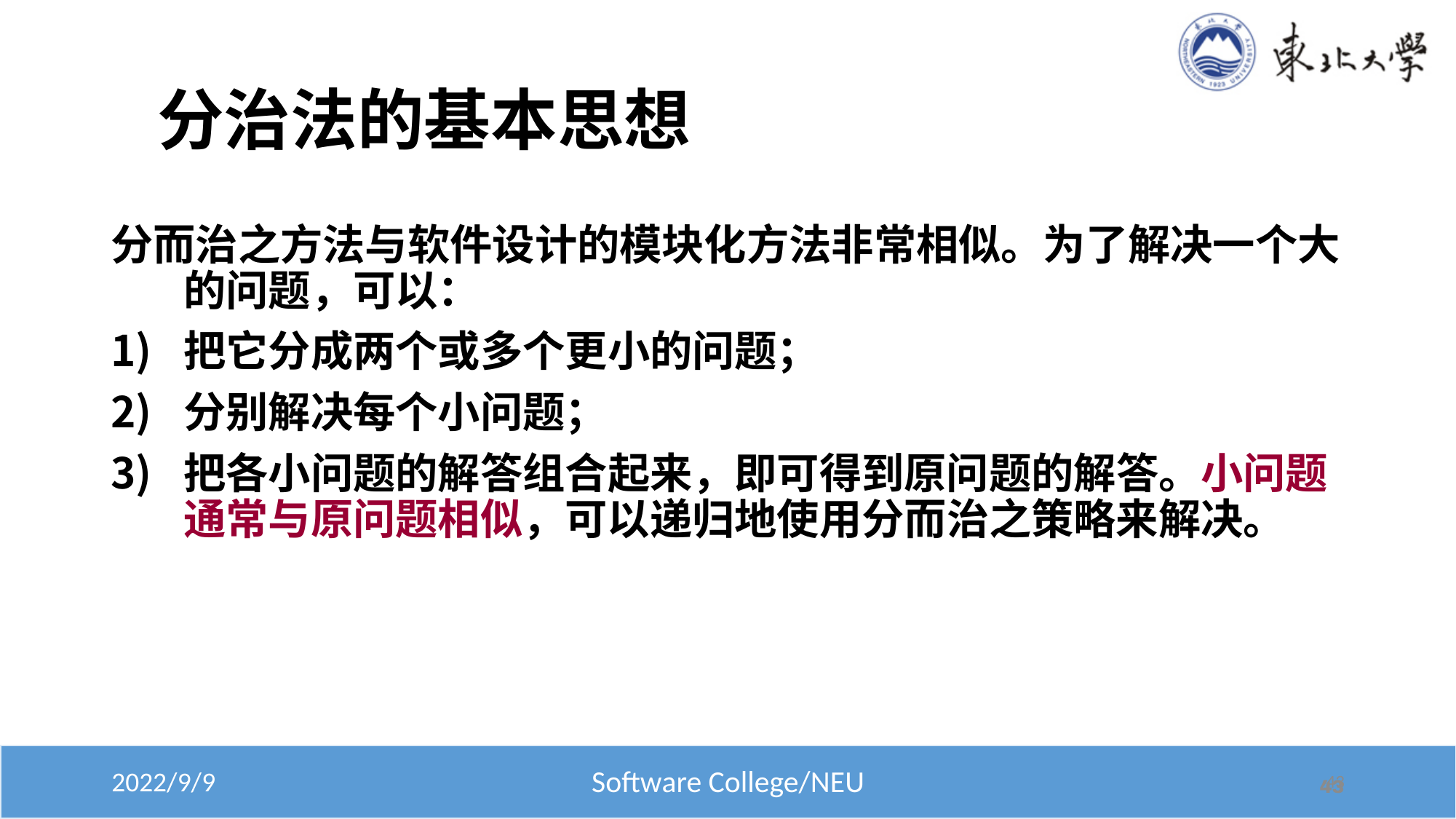

# 分治法的基本思想
分而治之方法与软件设计的模块化方法非常相似。为了解决一个大的问题，可以：
把它分成两个或多个更小的问题；
分别解决每个小问题；
把各小问题的解答组合起来，即可得到原问题的解答。小问题通常与原问题相似，可以递归地使用分而治之策略来解决。

43